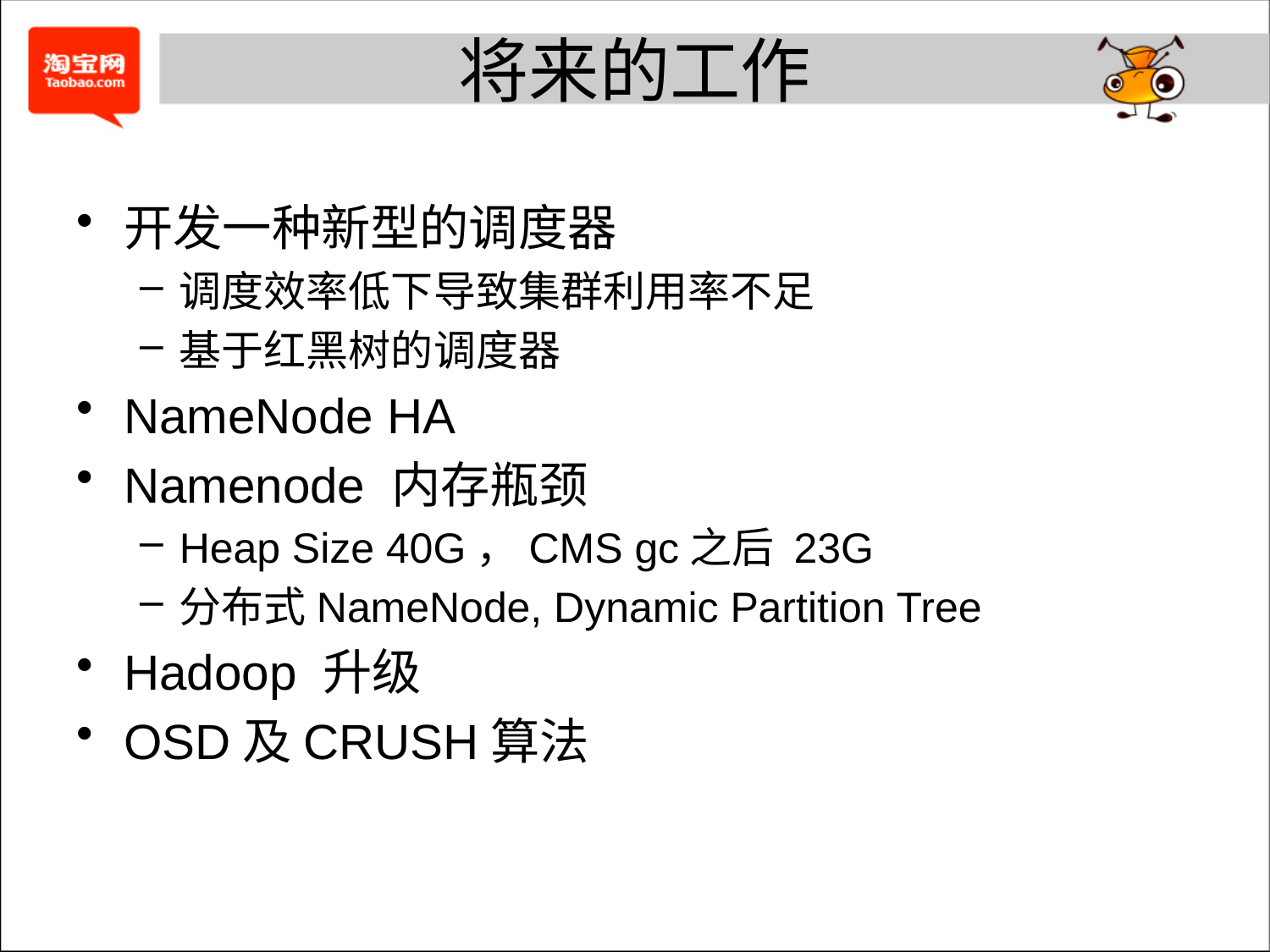

# 将来的工作
开发一种新型的调度器
调度效率低下导致集群利用率不足
基于红黑树的调度器
NameNode HA
Namenode 内存瓶颈
Heap Size 40G，CMS gc之后 23G
分布式NameNode, Dynamic Partition Tree
Hadoop 升级
OSD及CRUSH算法